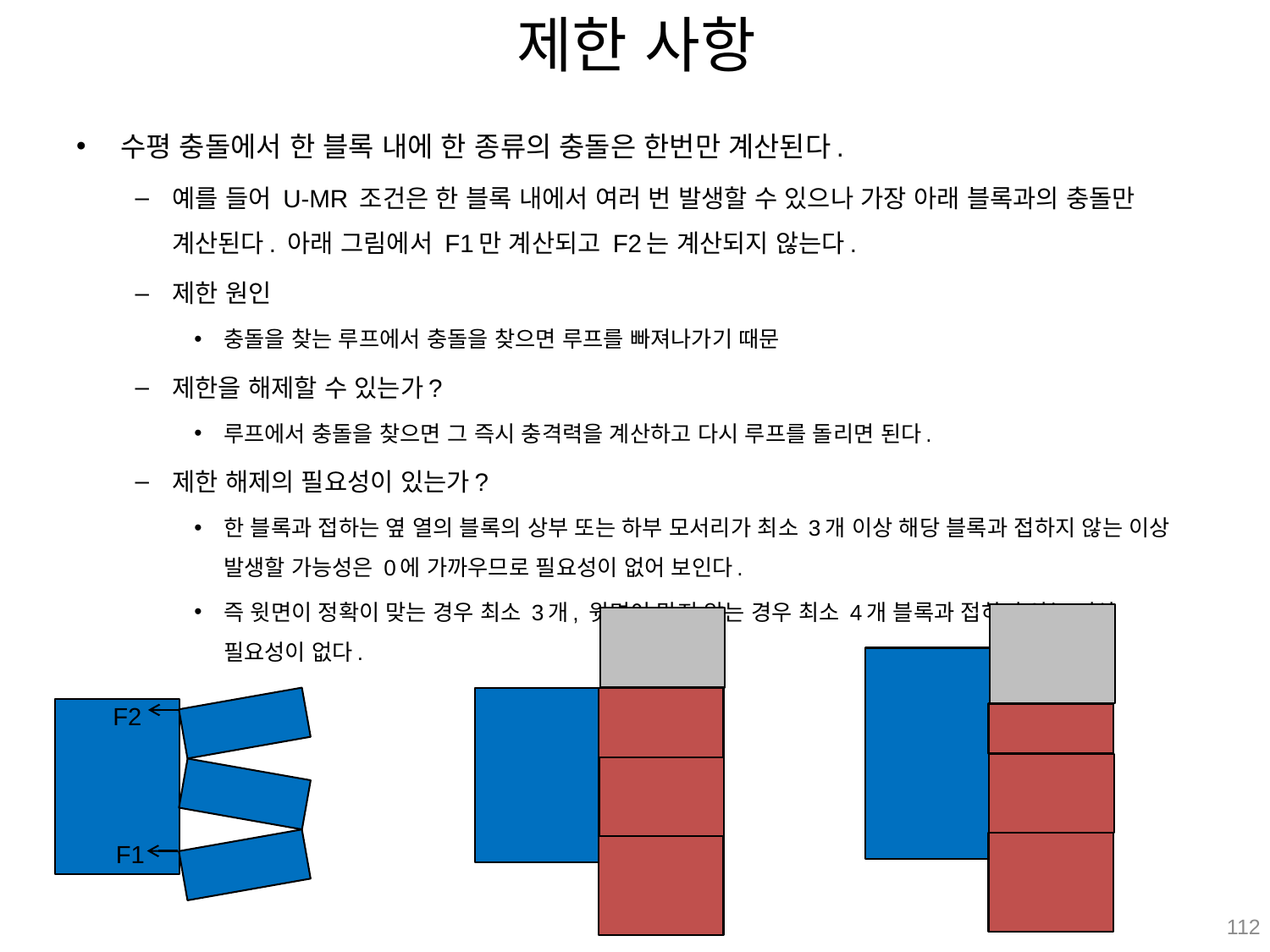

# 제한 사항
수평 충돌에서 한 블록 내에 한 종류의 충돌은 한번만 계산된다.
예를 들어 U-MR 조건은 한 블록 내에서 여러 번 발생할 수 있으나 가장 아래 블록과의 충돌만 계산된다. 아래 그림에서 F1만 계산되고 F2는 계산되지 않는다.
제한 원인
충돌을 찾는 루프에서 충돌을 찾으면 루프를 빠져나가기 때문
제한을 해제할 수 있는가?
루프에서 충돌을 찾으면 그 즉시 충격력을 계산하고 다시 루프를 돌리면 된다.
제한 해제의 필요성이 있는가?
한 블록과 접하는 옆 열의 블록의 상부 또는 하부 모서리가 최소 3개 이상 해당 블록과 접하지 않는 이상 발생할 가능성은 0에 가까우므로 필요성이 없어 보인다.
즉 윗면이 정확이 맞는 경우 최소 3개, 윗면이 맞지 않는 경우 최소 4개 블록과 접하지 않는 이상 필요성이 없다.

F2

F1

112